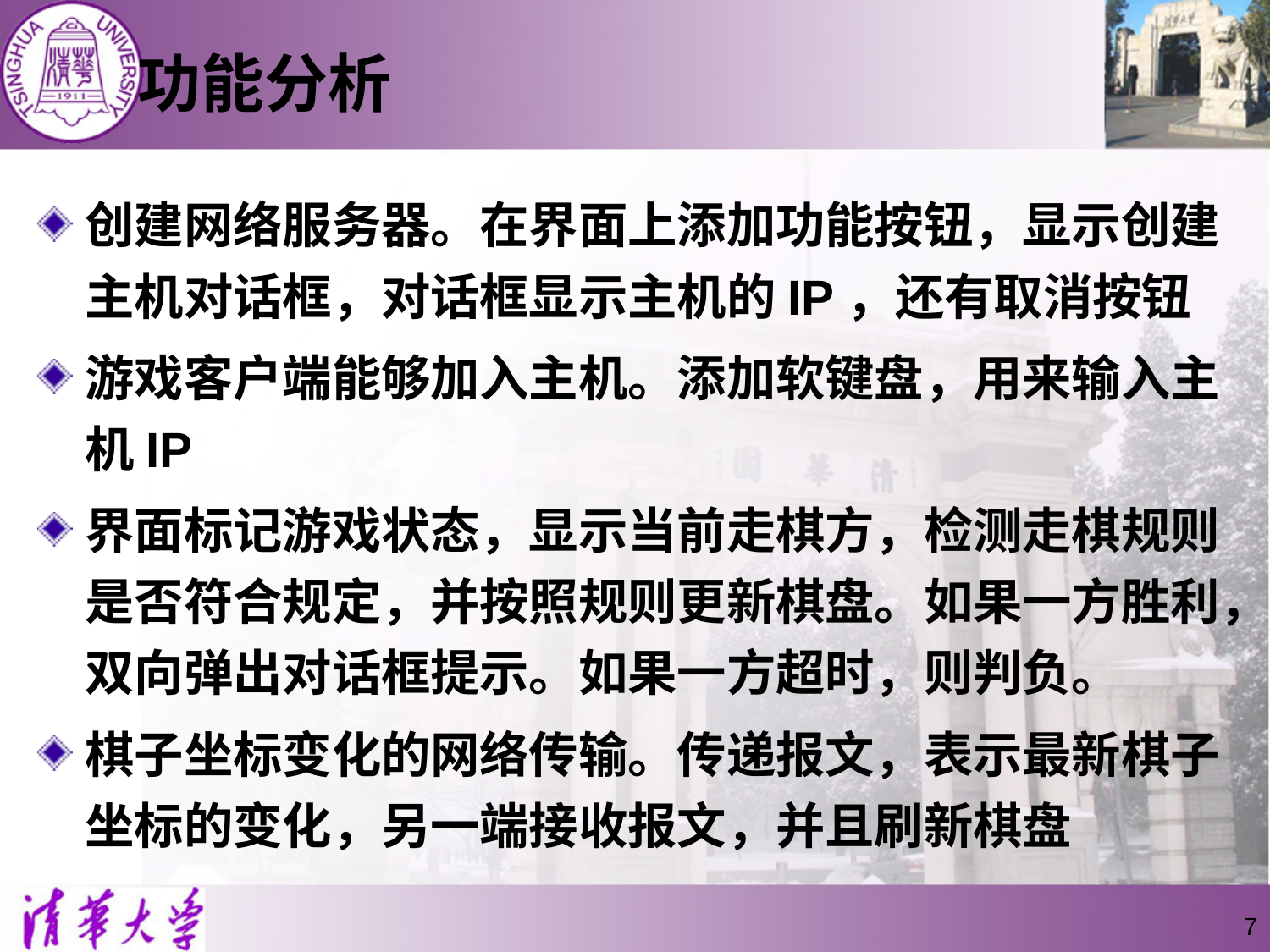

# 功能分析
创建网络服务器。在界面上添加功能按钮，显示创建主机对话框，对话框显示主机的IP，还有取消按钮
游戏客户端能够加入主机。添加软键盘，用来输入主机IP
界面标记游戏状态，显示当前走棋方，检测走棋规则是否符合规定，并按照规则更新棋盘。如果一方胜利，双向弹出对话框提示。如果一方超时，则判负。
棋子坐标变化的网络传输。传递报文，表示最新棋子坐标的变化，另一端接收报文，并且刷新棋盘

7